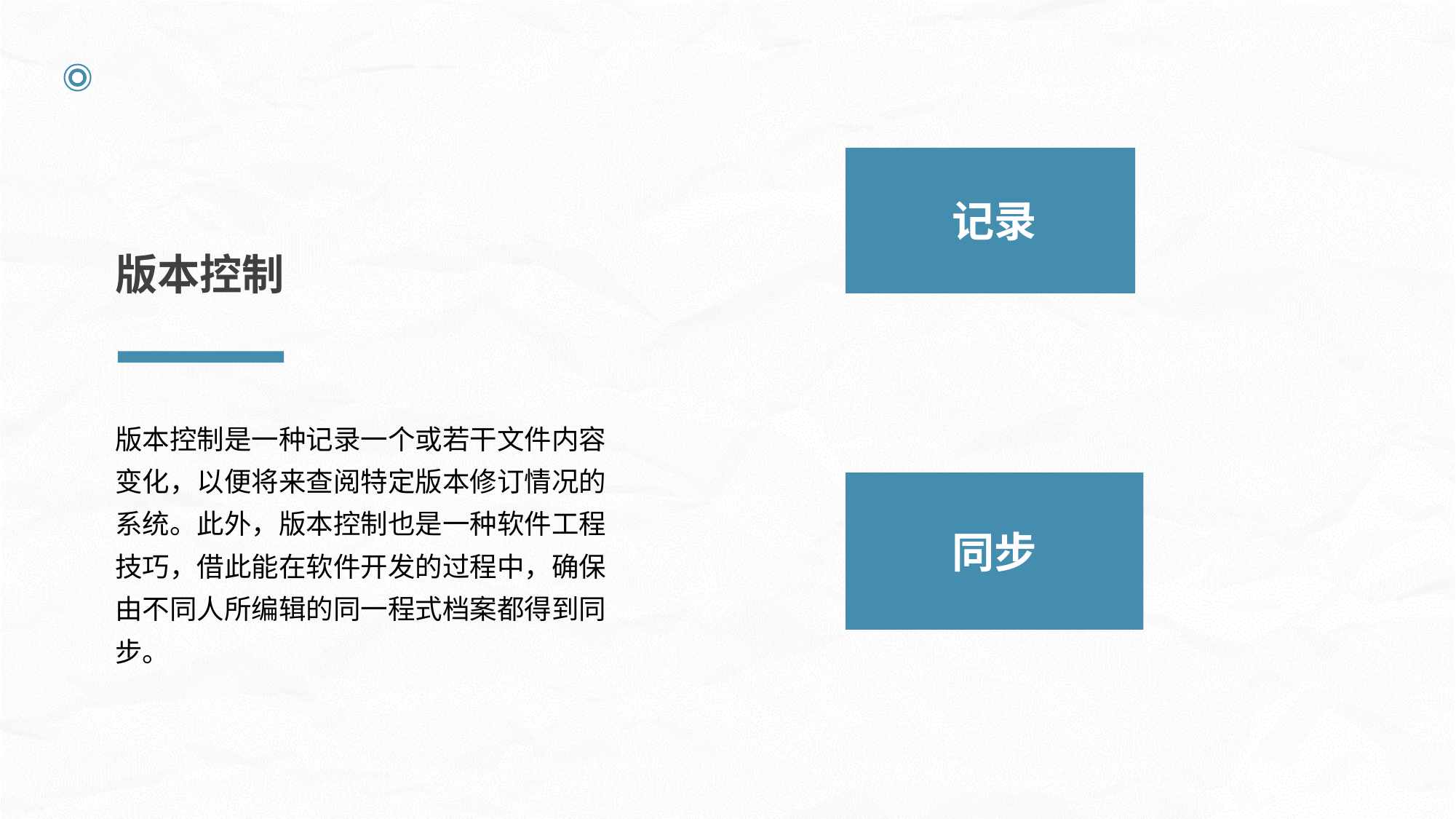

记录
版本控制

版本控制是一种记录一个或若干文件内容变化，以便将来查阅特定版本修订情况的系统。此外，版本控制也是一种软件工程技巧，借此能在软件开发的过程中，确保由不同人所编辑的同一程式档案都得到同步。
同步